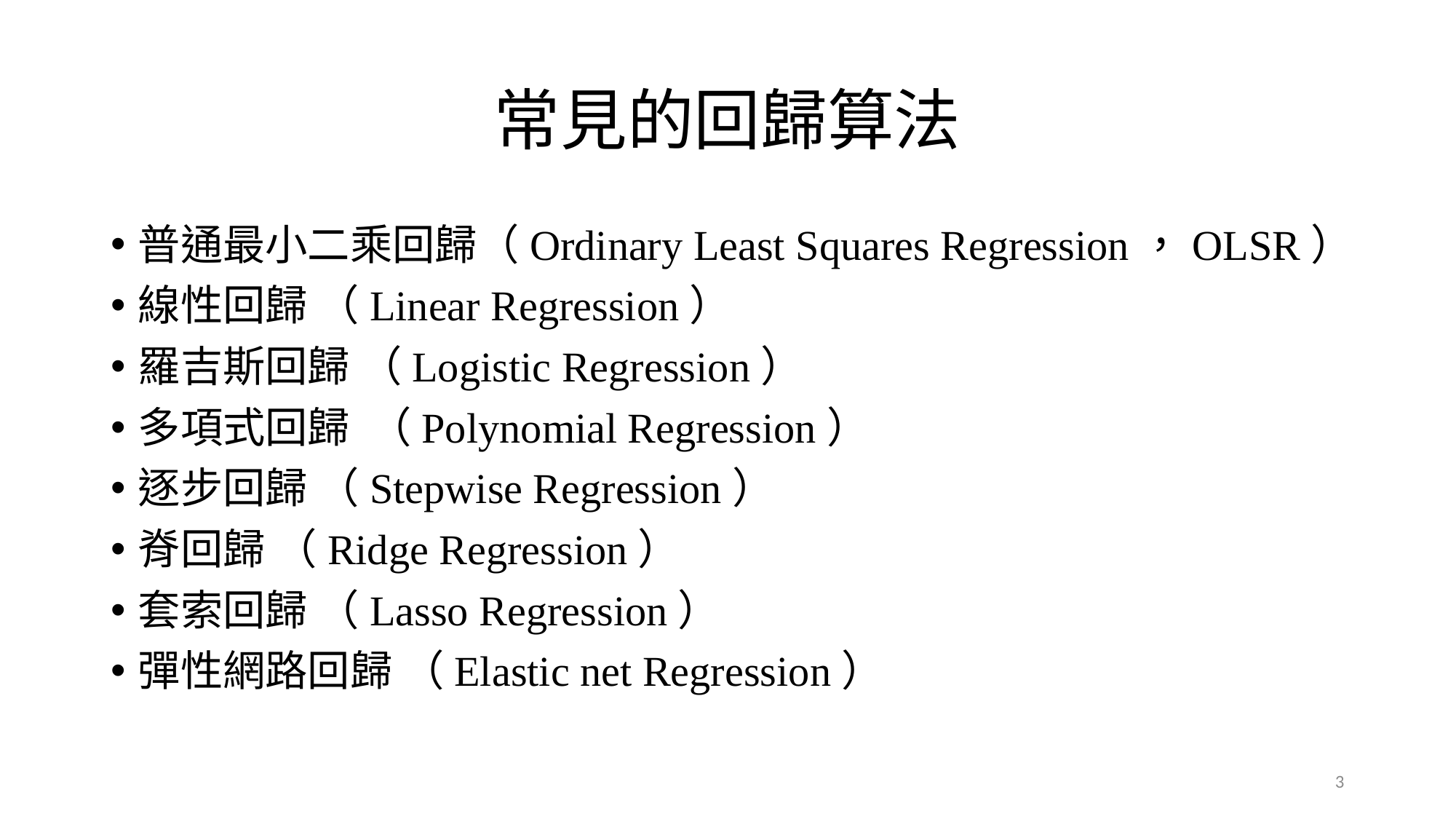

# 常見的回歸算法
普通最小二乘回歸（Ordinary Least Squares Regression，OLSR）
線性回歸 （Linear Regression）
羅吉斯回歸 （Logistic Regression）
多項式回歸  （Polynomial Regression）
逐步回歸 （Stepwise Regression）
脊回歸 （Ridge Regression）
套索回歸 （Lasso Regression）
彈性網路回歸 （Elastic net Regression）

3